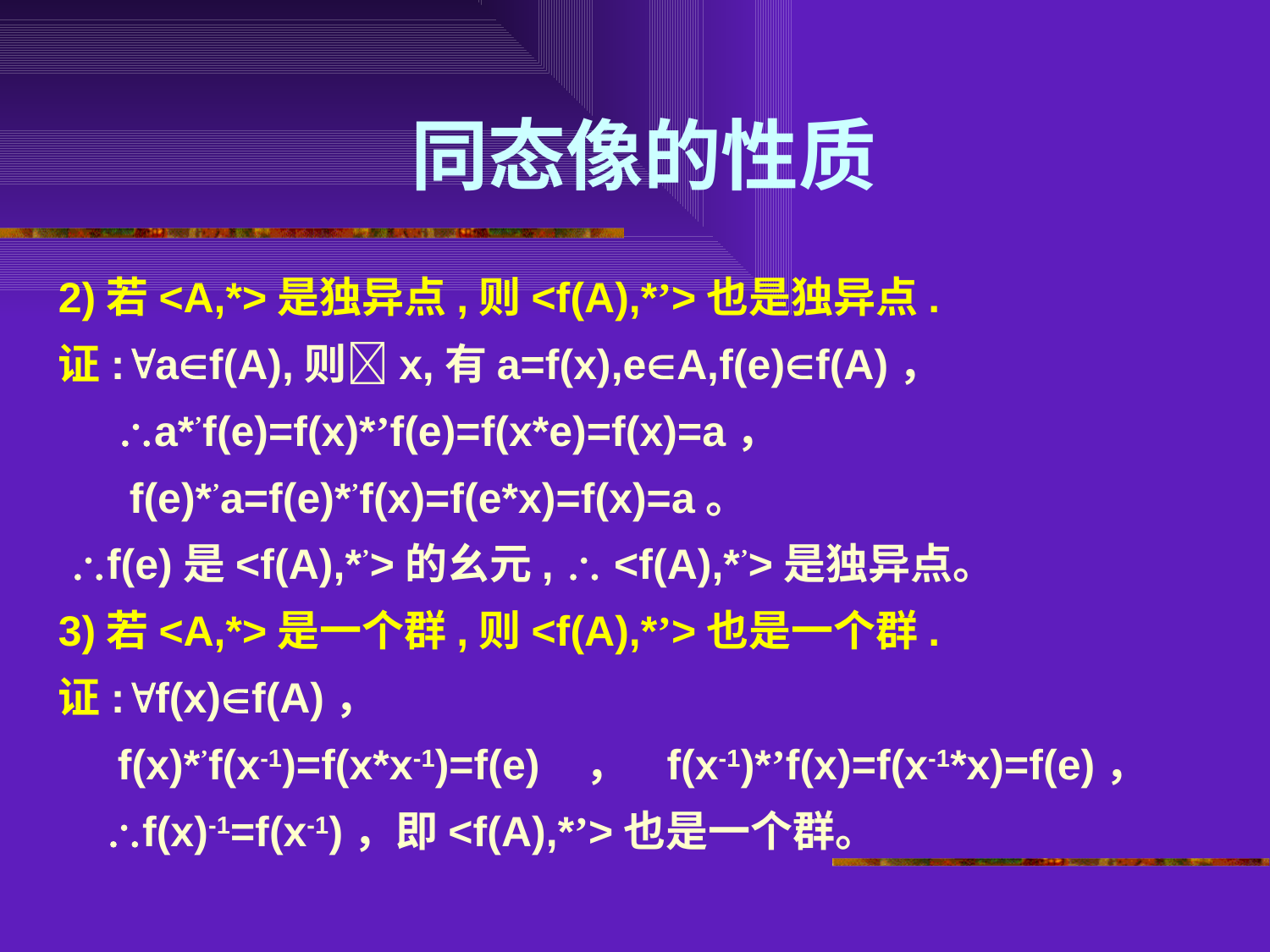

# 同态像的性质
2)若<A,*>是独异点,则<f(A),*’>也是独异点.
证:∀a∈f(A),则∃x,有a=f(x),e∈A,f(e)∈f(A)，
     ∴a*’f(e)=f(x)*’f(e)=f(x*e)=f(x)=a，
      f(e)*’a=f(e)*’f(x)=f(e*x)=f(x)=a。
 ∴f(e)是<f(A),*’>的幺元, ∴ <f(A),*’>是独异点。
3)若<A,*>是一个群,则<f(A),*’>也是一个群.
证:∀f(x)∈f(A)，
     f(x)*’f(x-1)=f(x*x-1)=f(e)   ，   f(x-1)*’f(x)=f(x-1*x)=f(e)，
    ∴f(x)-1=f(x-1)，即<f(A),*’>也是一个群。